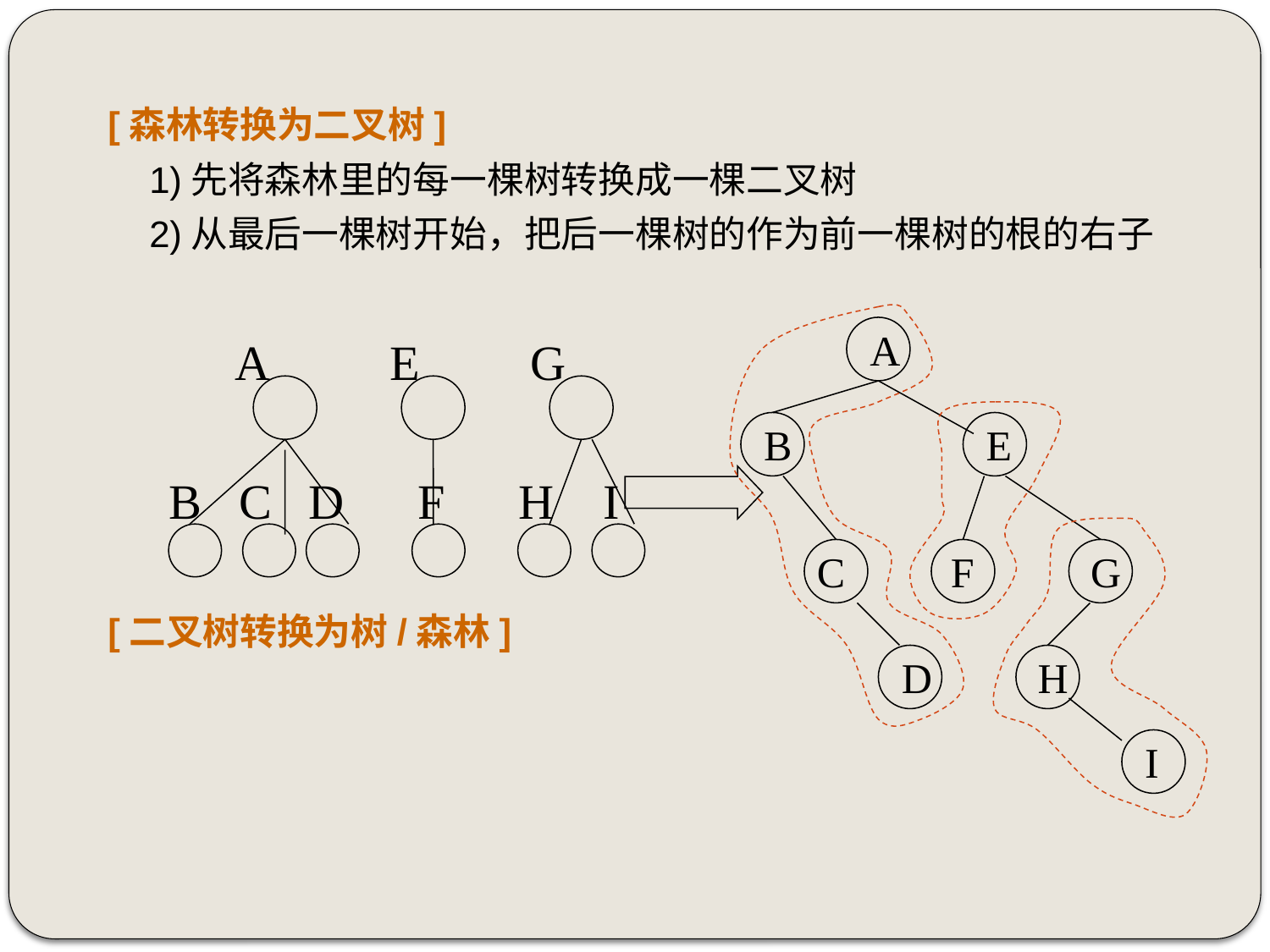

[森林转换为二叉树]
    1)先将森林里的每一棵树转换成一棵二叉树
    2)从最后一棵树开始，把后一棵树的作为前一棵树的根的右子

          A          E         G

     B   C   D      F      H    I

[二叉树转换为树/森林]

A

B

E

C          F           G

D          H

I